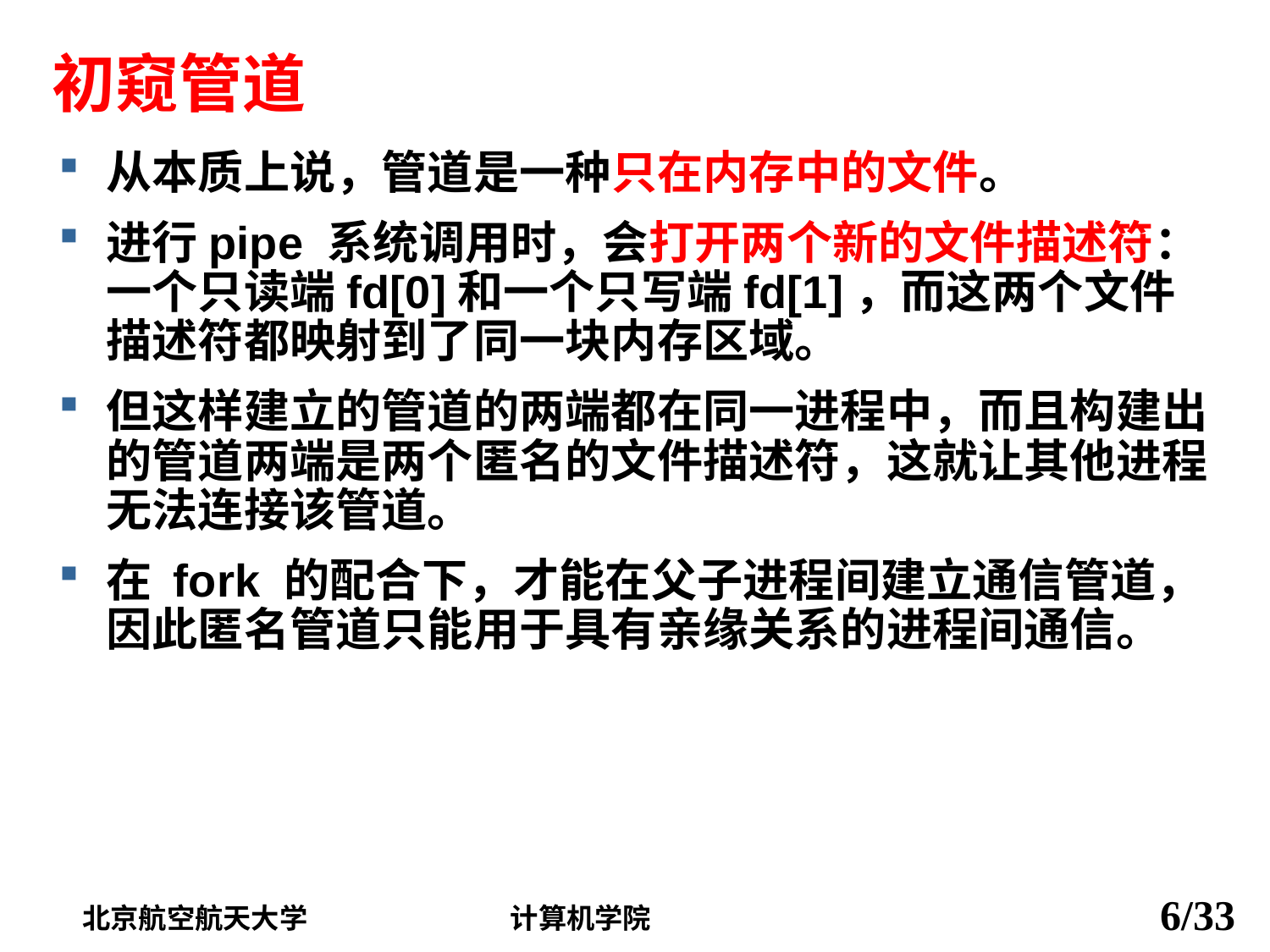

# 初窥管道
从本质上说，管道是一种只在内存中的文件。
进行pipe 系统调用时，会打开两个新的文件描述符：一个只读端fd[0]和一个只写端fd[1]，而这两个文件描述符都映射到了同一块内存区域。
但这样建立的管道的两端都在同一进程中，而且构建出的管道两端是两个匿名的文件描述符，这就让其他进程无法连接该管道。
在 fork 的配合下，才能在父子进程间建立通信管道，因此匿名管道只能用于具有亲缘关系的进程间通信。